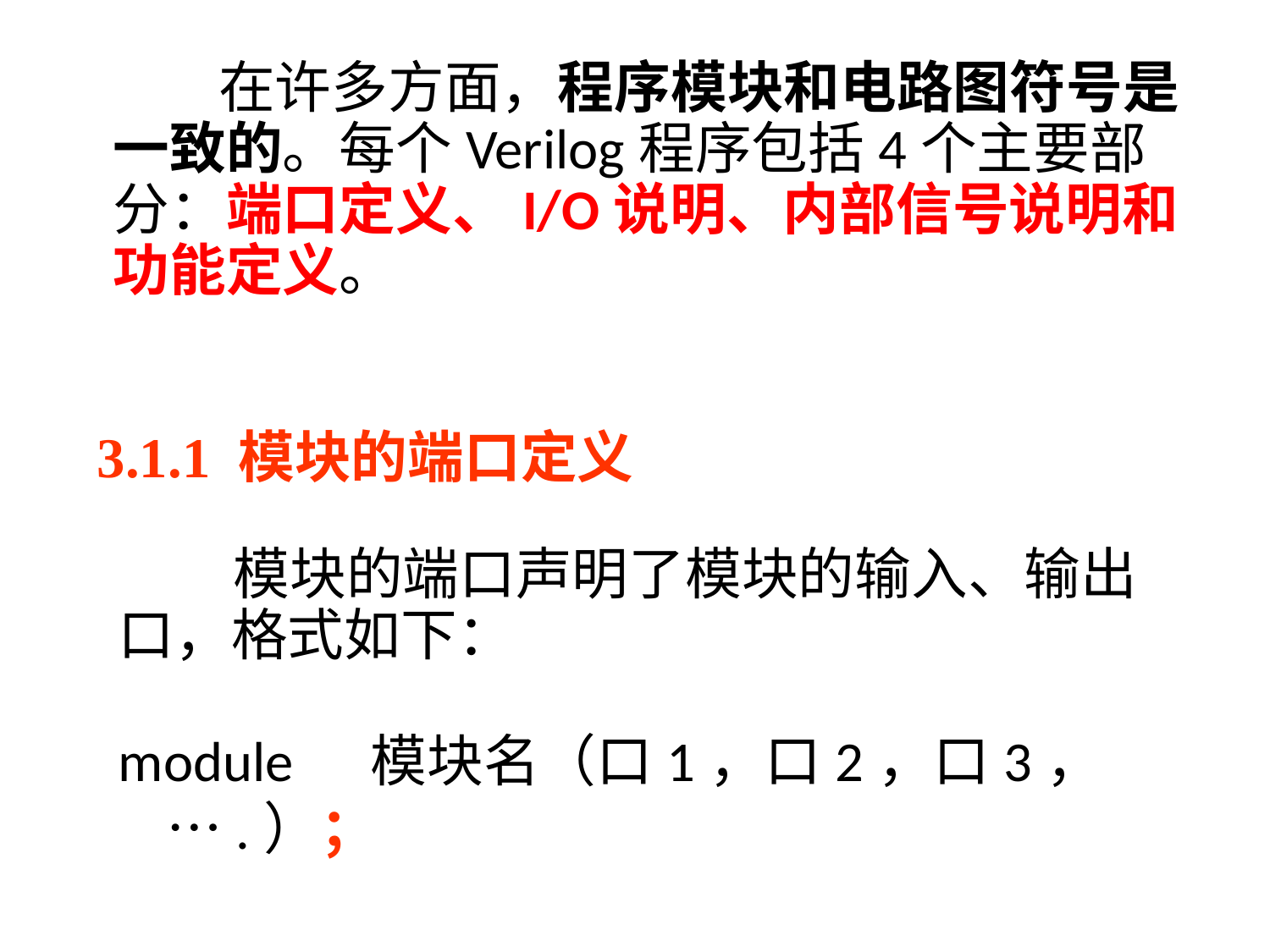

在许多方面，程序模块和电路图符号是一致的。每个Verilog程序包括4个主要部分：端口定义、I/O说明、内部信号说明和功能定义。
3.1.1 模块的端口定义
        模块的端口声明了模块的输入、输出口，格式如下：
module     模块名（口1，口2，口3，….）；